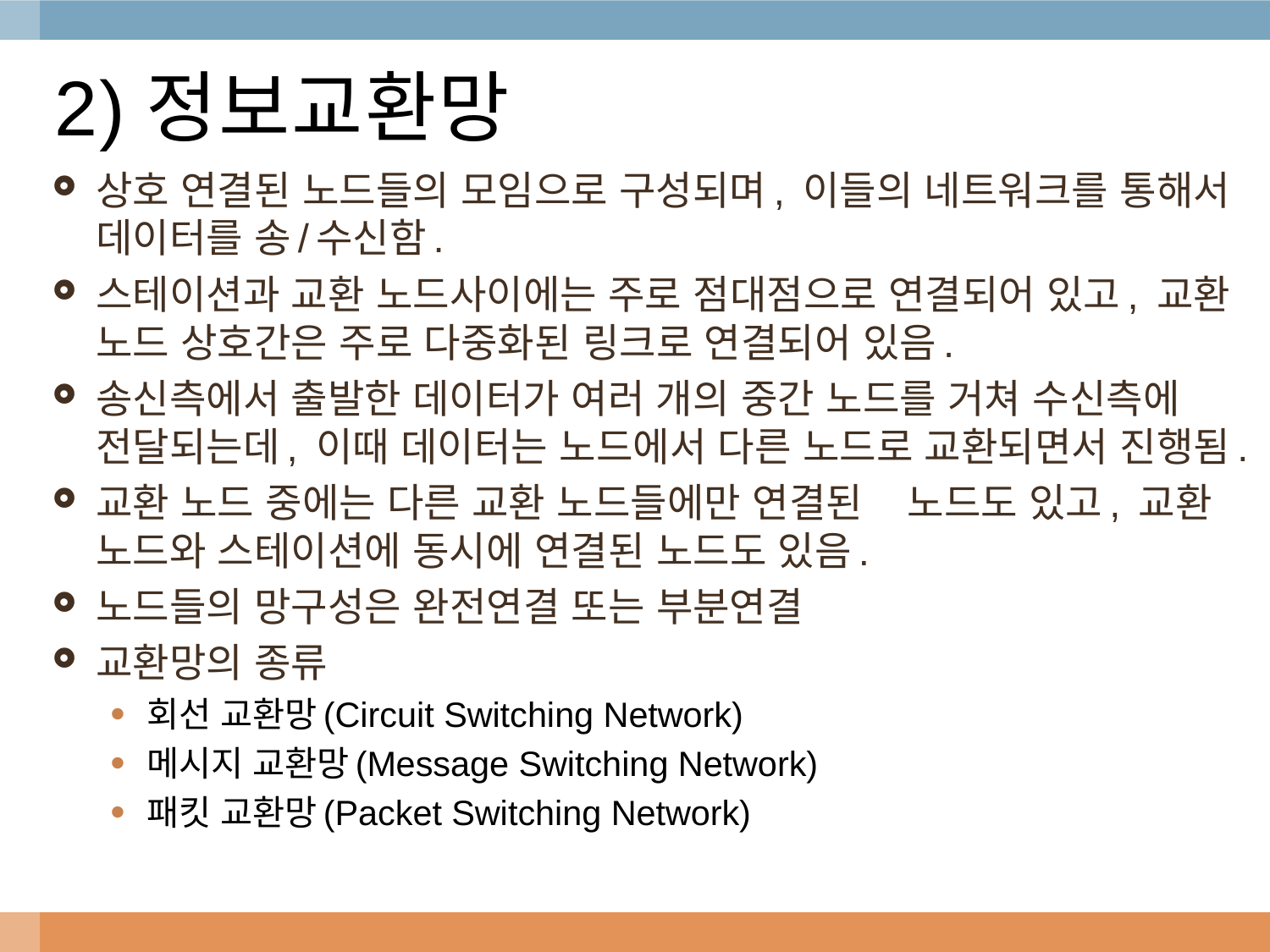

# 2)정보교환망
상호 연결된 노드들의 모임으로 구성되며, 이들의 네트워크를 통해서 데이터를 송/수신함.
스테이션과 교환 노드사이에는 주로 점대점으로 연결되어 있고, 교환 노드 상호간은 주로 다중화된 링크로 연결되어 있음.
송신측에서 출발한 데이터가 여러 개의 중간 노드를 거쳐 수신측에 전달되는데, 이때 데이터는 노드에서 다른 노드로 교환되면서 진행됨.
교환 노드 중에는 다른 교환 노드들에만 연결된 	노드도 있고, 교환 노드와 스테이션에 동시에 연결된 노드도 있음.
노드들의 망구성은 완전연결 또는 부분연결
교환망의 종류
회선 교환망(Circuit Switching Network)
메시지 교환망(Message Switching Network)
패킷 교환망(Packet Switching Network)